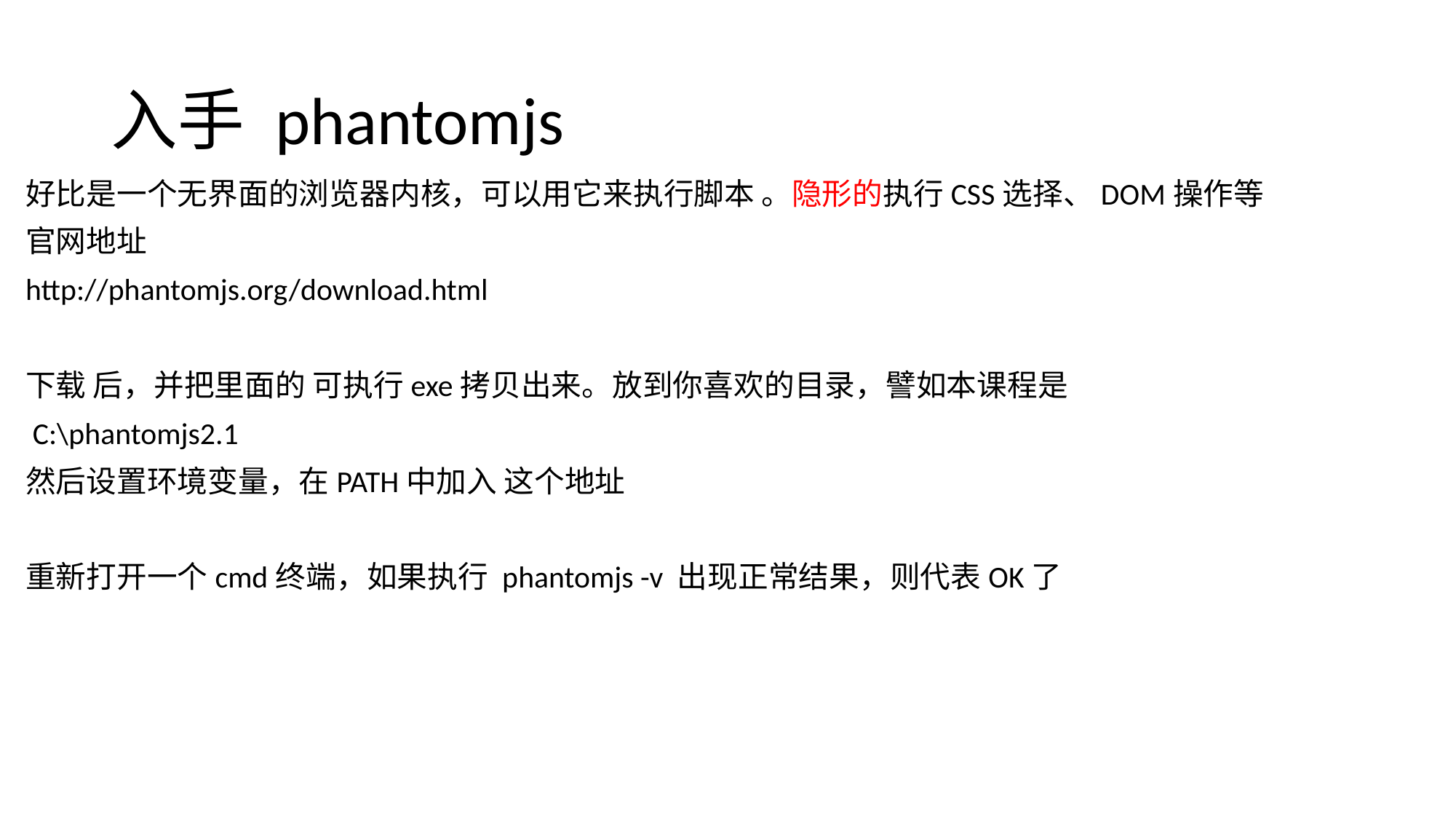

# 入手 phantomjs
好比是一个无界面的浏览器内核，可以用它来执行脚本 。隐形的执行CSS选择、DOM操作等
官网地址
http://phantomjs.org/download.html

下载 后，并把里面的 可执行exe拷贝出来。放到你喜欢的目录，譬如本课程是
 C:\phantomjs2.1
然后设置环境变量，在PATH中加入 这个地址

重新打开一个cmd终端，如果执行 phantomjs -v 出现正常结果，则代表OK了